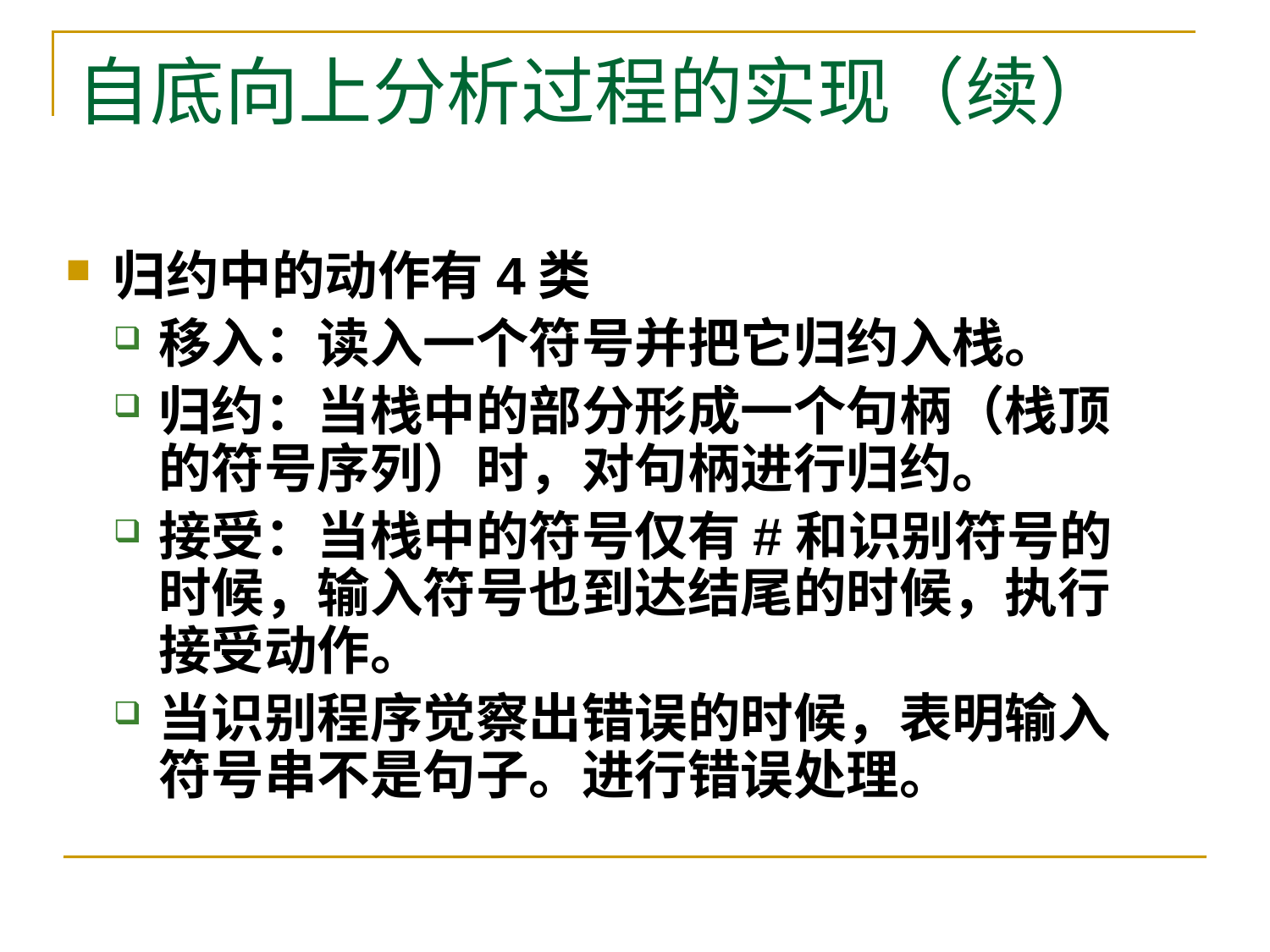

# 自底向上分析过程的实现（续）
归约中的动作有4类
移入：读入一个符号并把它归约入栈。
归约：当栈中的部分形成一个句柄（栈顶的符号序列）时，对句柄进行归约。
接受：当栈中的符号仅有#和识别符号的时候，输入符号也到达结尾的时候，执行接受动作。
当识别程序觉察出错误的时候，表明输入符号串不是句子。进行错误处理。
14